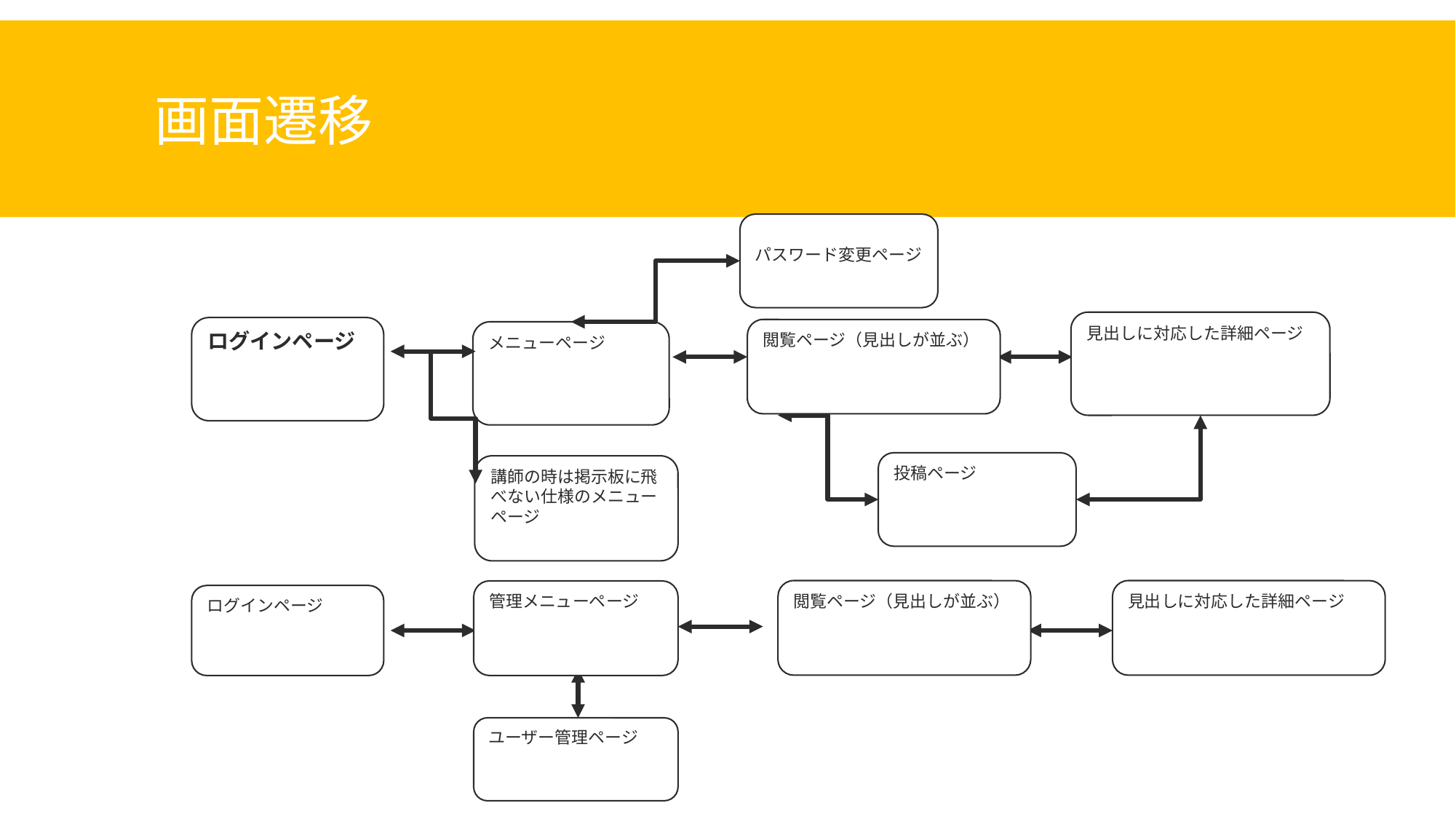

# 画面遷移

パスワード変更ページ

見出しに対応した詳細ページ
ログインページ
閲覧ページ（見出しが並ぶ）
メニューページ
投稿ページ
講師の時は掲示板に飛べない仕様のメニューページ
ログインページ

閲覧ページ（見出しが並ぶ）
見出しに対応した詳細ページ

管理メニューページ
ユーザー管理ページ
13